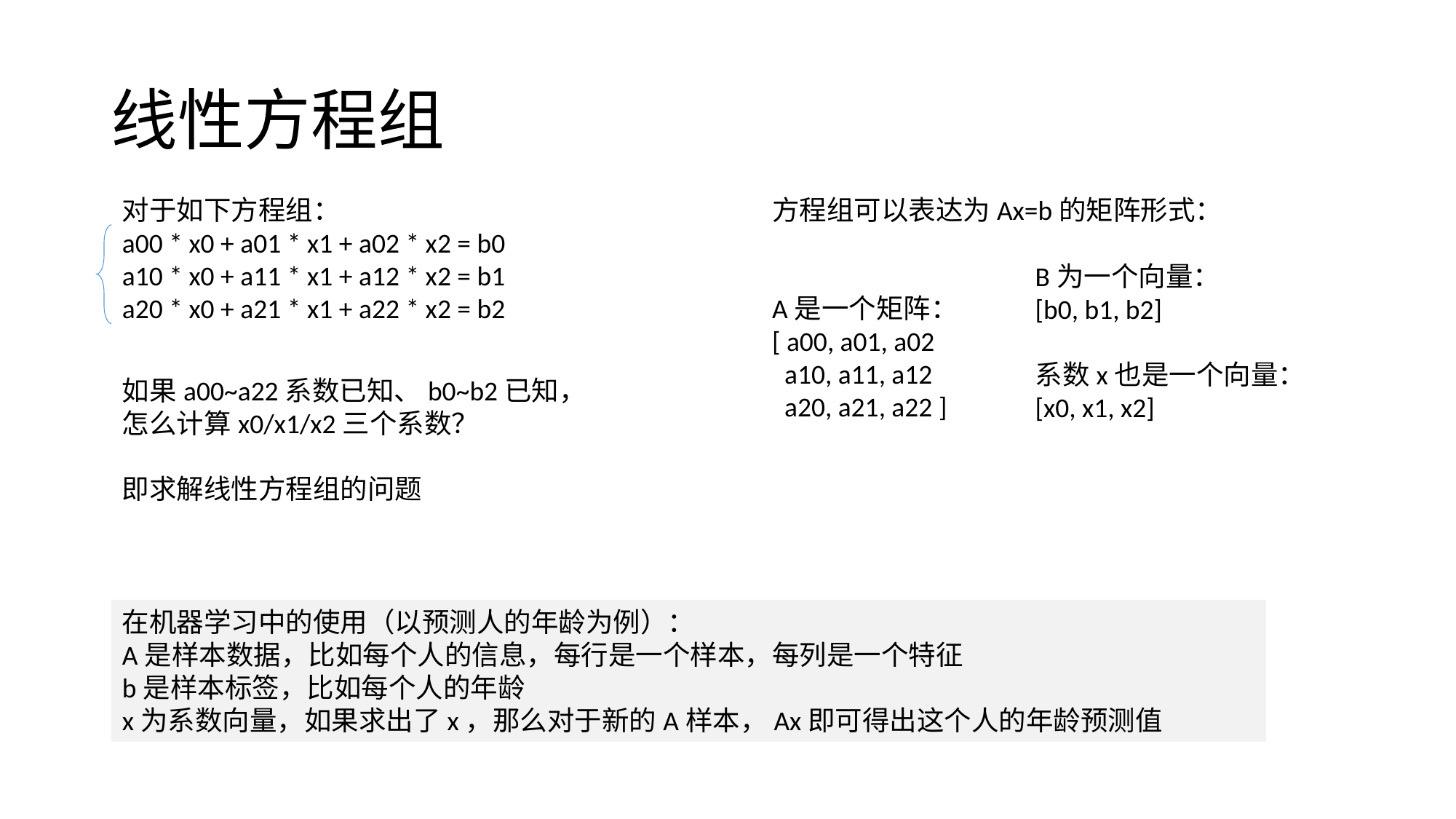

# 线性方程组
对于如下方程组：
a00 * x0 + a01 * x1 + a02 * x2 = b0
a10 * x0 + a11 * x1 + a12 * x2 = b1
a20 * x0 + a21 * x1 + a22 * x2 = b2
方程组可以表达为Ax=b的矩阵形式：

A是一个矩阵：
[ a00, a01, a02
  a10, a11, a12
  a20, a21, a22 ]

B为一个向量：
[b0, b1, b2]

系数x也是一个向量：
[x0, x1, x2]

如果a00~a22系数已知、b0~b2已知，怎么计算x0/x1/x2三个系数？

即求解线性方程组的问题
在机器学习中的使用（以预测人的年龄为例）：
A是样本数据，比如每个人的信息，每行是一个样本，每列是一个特征
b是样本标签，比如每个人的年龄
x为系数向量，如果求出了x，那么对于新的A样本，Ax即可得出这个人的年龄预测值